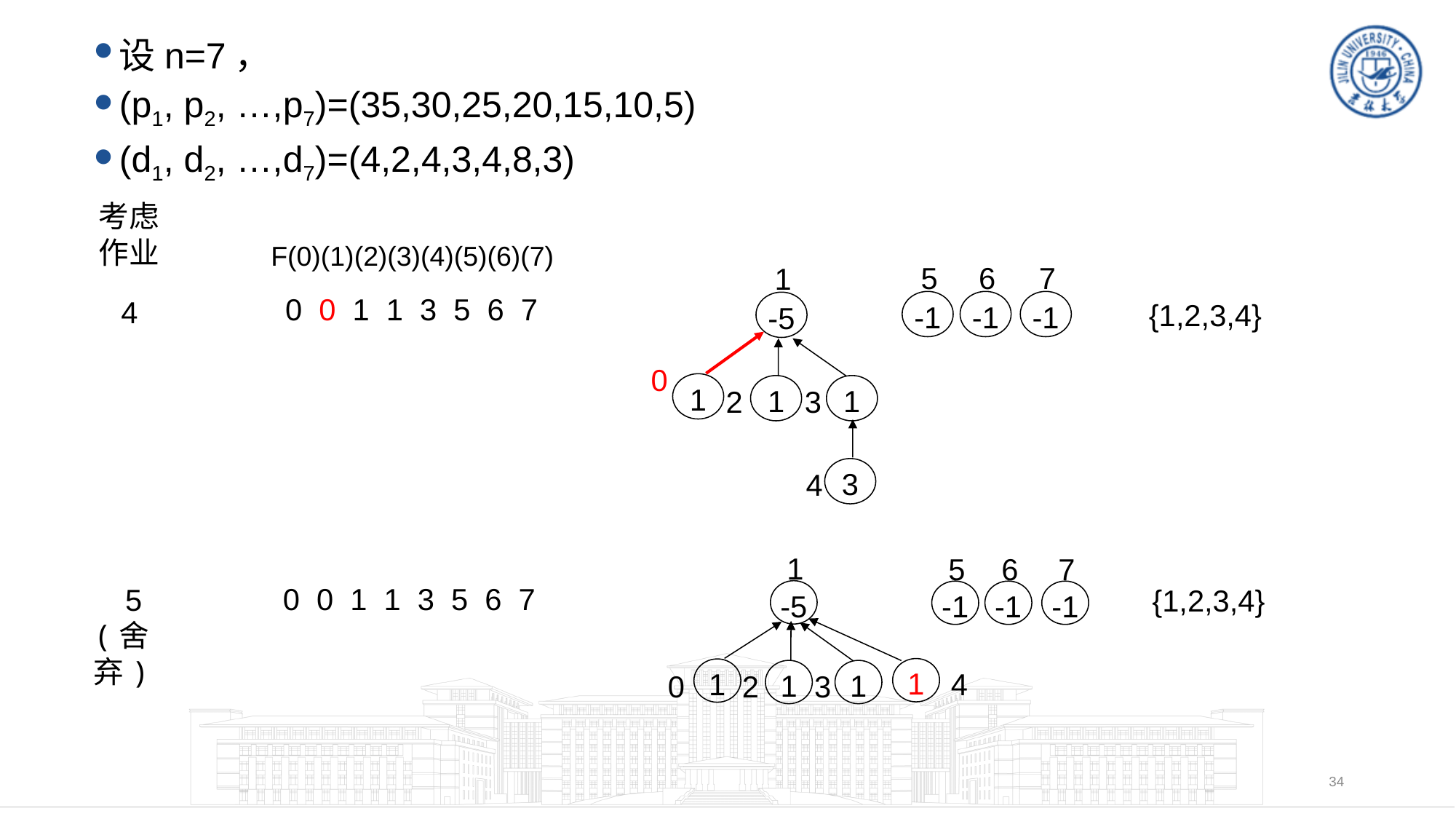

设n=7，
(p1, p2, …,p7)=(35,30,25,20,15,10,5)
(d1, d2, …,d7)=(4,2,4,3,4,8,3)
考虑
作业
F(0)(1)(2)(3)(4)(5)(6)(7)
5
-1
6
-1
7
-1
1
-5

0
1
1
2
1
3

3
4
 0  0  1  1  3  5  6  7
4
{1,2,3,4}
1
-5
5
-1
6
-1
7
-1

1
1
0
1
2
1
4
3
0  0  1  1  3  5  6  7
5
{1,2,3,4}
(舍弃)
34